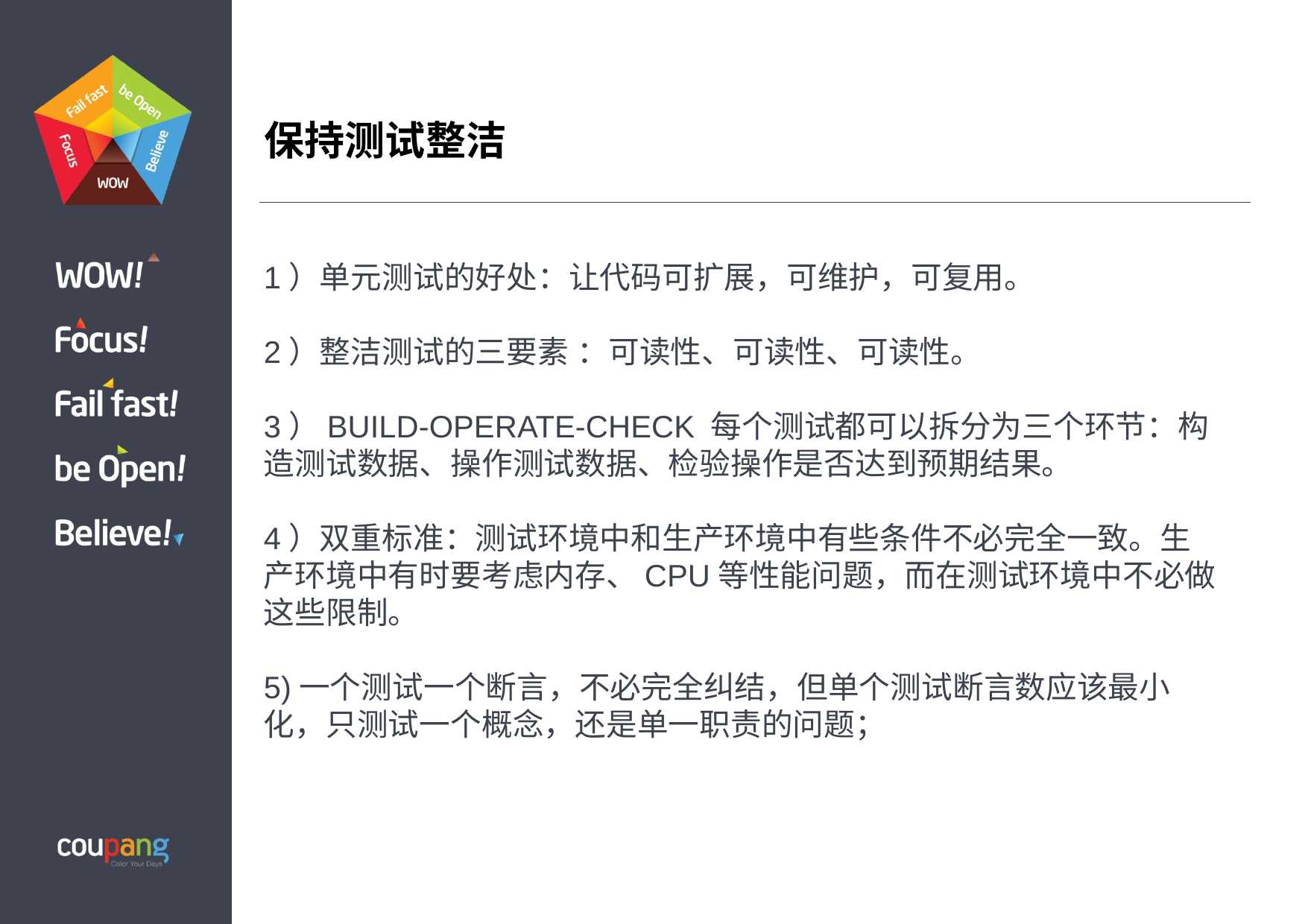

# 保持测试整洁
1）单元测试的好处：让代码可扩展，可维护，可复用。

2）整洁测试的三要素 ：可读性、可读性、可读性。

3）BUILD-OPERATE-CHECK 每个测试都可以拆分为三个环节：构造测试数据、操作测试数据、检验操作是否达到预期结果。

4）双重标准：测试环境中和生产环境中有些条件不必完全一致。生产环境中有时要考虑内存、CPU等性能问题，而在测试环境中不必做这些限制。

5)一个测试一个断言，不必完全纠结，但单个测试断言数应该最小化，只测试一个概念，还是单一职责的问题；